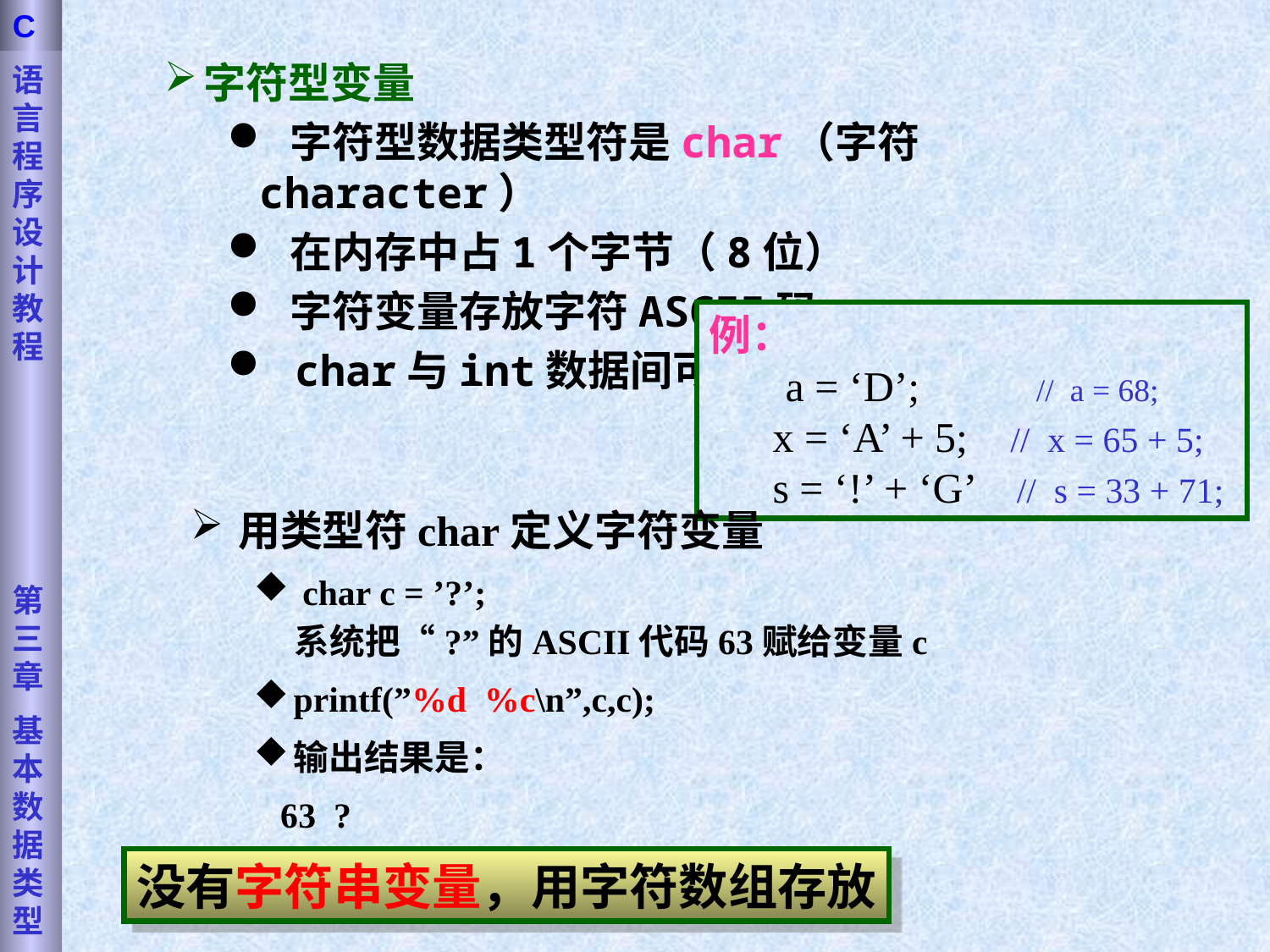

语言程序设计教程

第三章
基本数据类型
C
字符型变量
 字符型数据类型符是char（字符character）
 在内存中占1个字节（8位）
 字符变量存放字符ASCII码
 char与int数据间可进行算术运算
例：
   a = ‘D’;           //  a = 68;
      x = ‘A’ + 5;    //  x = 65 + 5;
      s = ‘!’ + ‘G’    //  s = 33 + 71;
用类型符char定义字符变量
 char c = ’?’;
    系统把“?”的ASCII代码63赋给变量c
printf(”%d  %c\n”,c,c);
输出结果是：
   63  ?
没有字符串变量，用字符数组存放